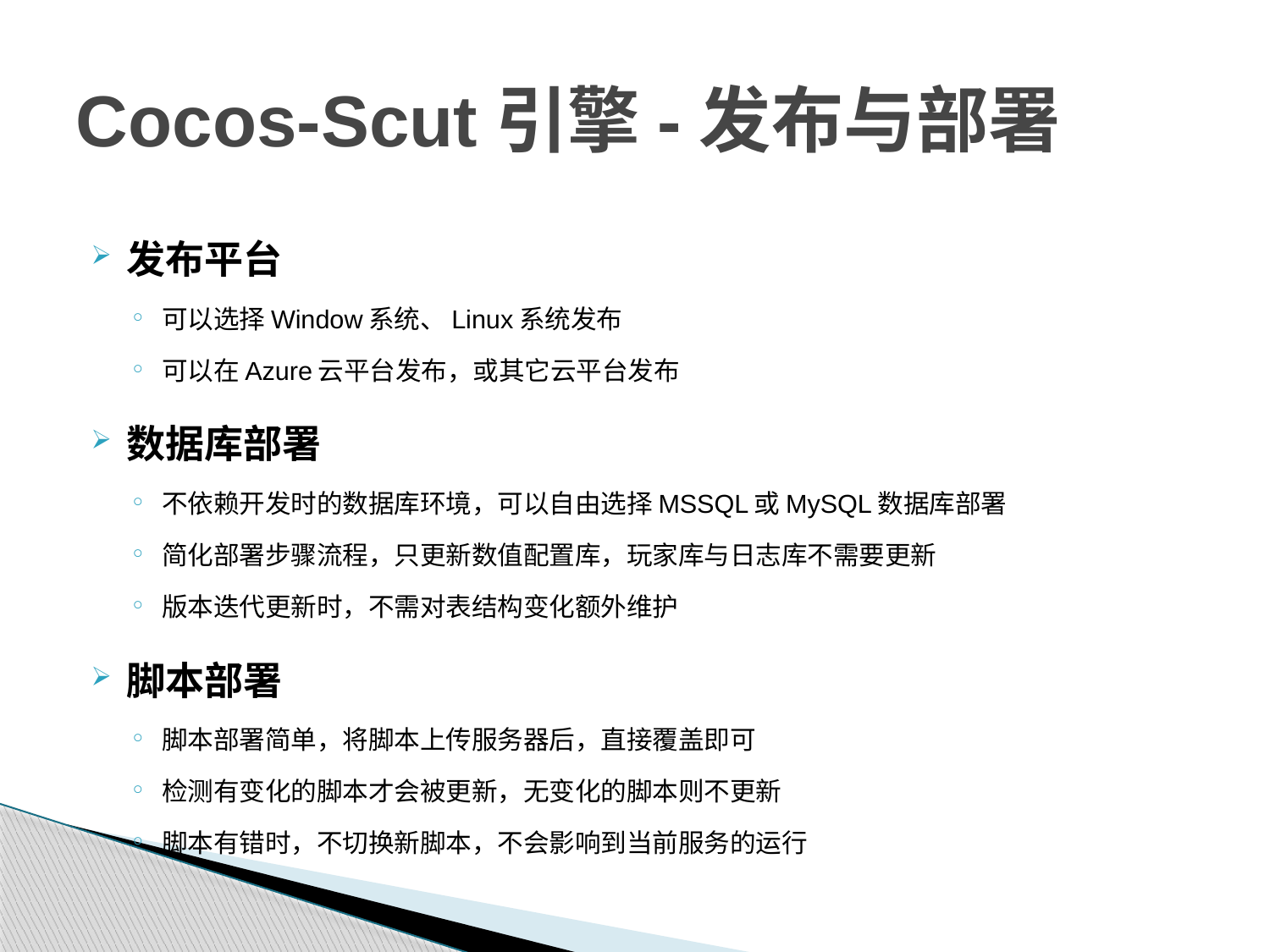

# Cocos-Scut引擎-发布与部署
发布平台
可以选择Window系统、Linux系统发布
可以在Azure云平台发布，或其它云平台发布
数据库部署
不依赖开发时的数据库环境，可以自由选择MSSQL或MySQL数据库部署
简化部署步骤流程，只更新数值配置库，玩家库与日志库不需要更新
版本迭代更新时，不需对表结构变化额外维护
脚本部署
脚本部署简单，将脚本上传服务器后，直接覆盖即可
检测有变化的脚本才会被更新，无变化的脚本则不更新
脚本有错时，不切换新脚本，不会影响到当前服务的运行